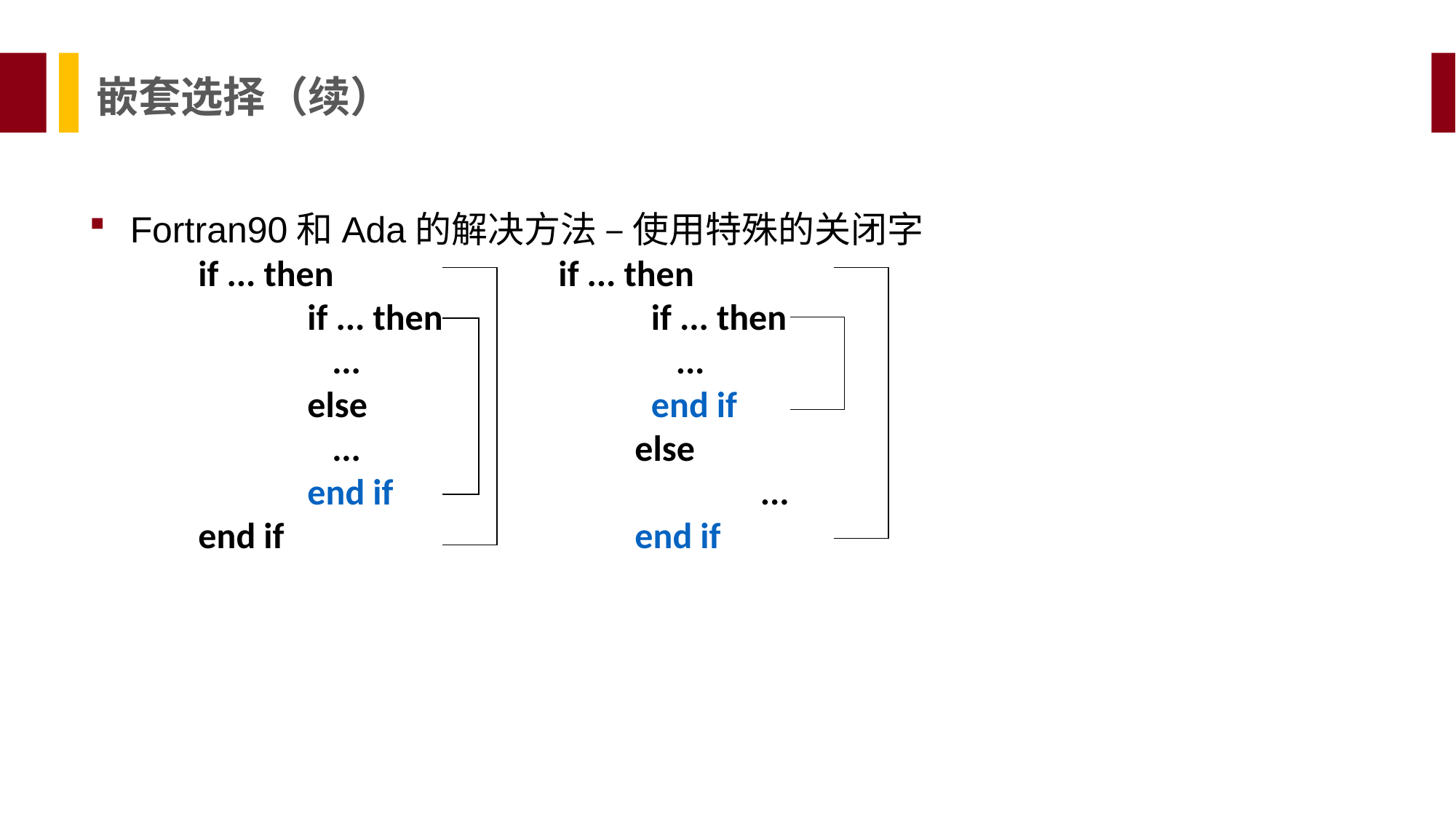

嵌套选择（续）
Fortran90和Ada的解决方法 – 使用特殊的关闭字
if ... then       	     	    if ... then
	if ... then         		  if ... then
	   ...                   		     ...
	else                   		  end if
	   ...               	 	else
	end if                 		  ...
end if                 		end if